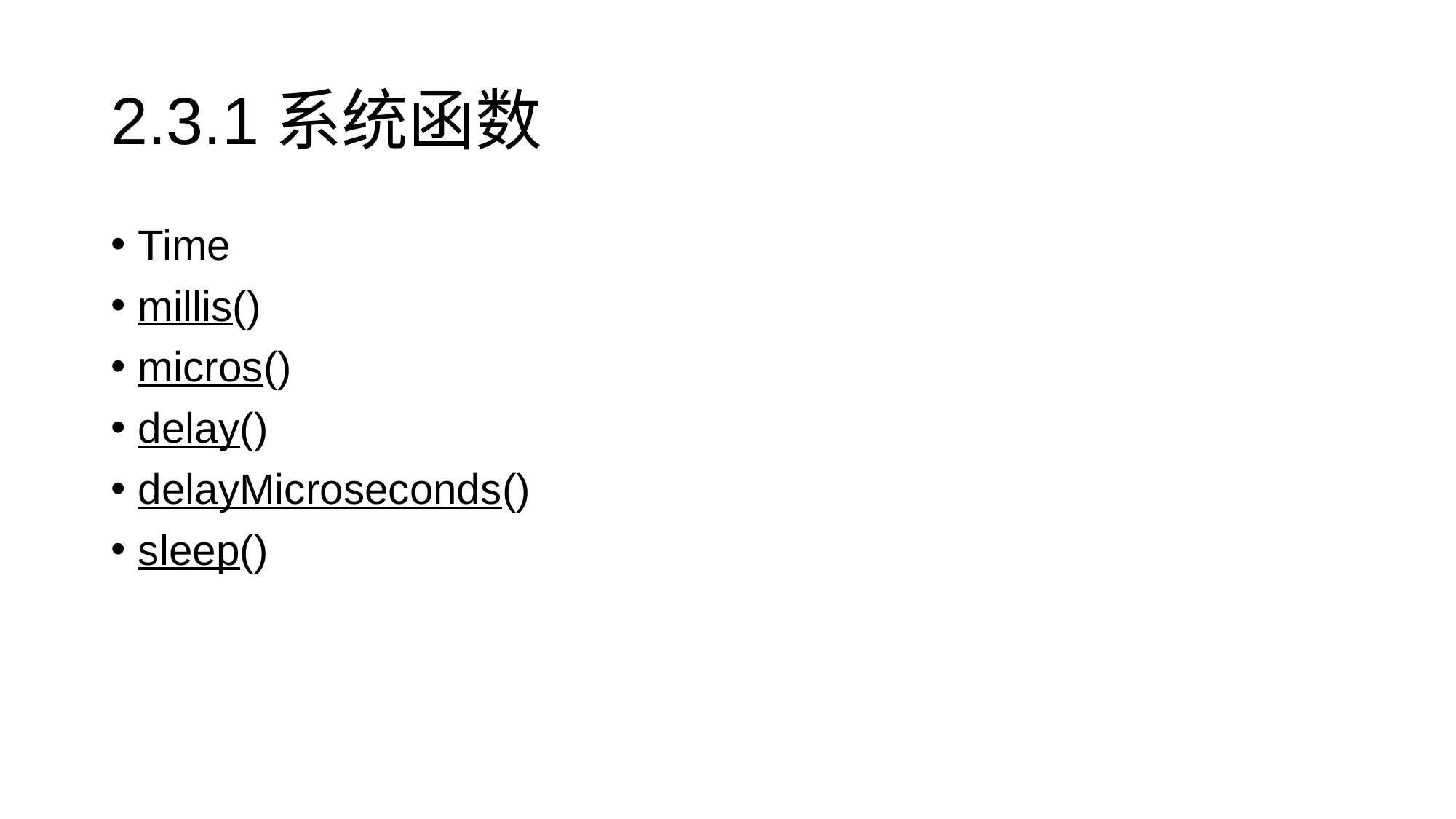

# 2.3.1系统函数
Time
millis()
micros()
delay()
delayMicroseconds()
sleep()